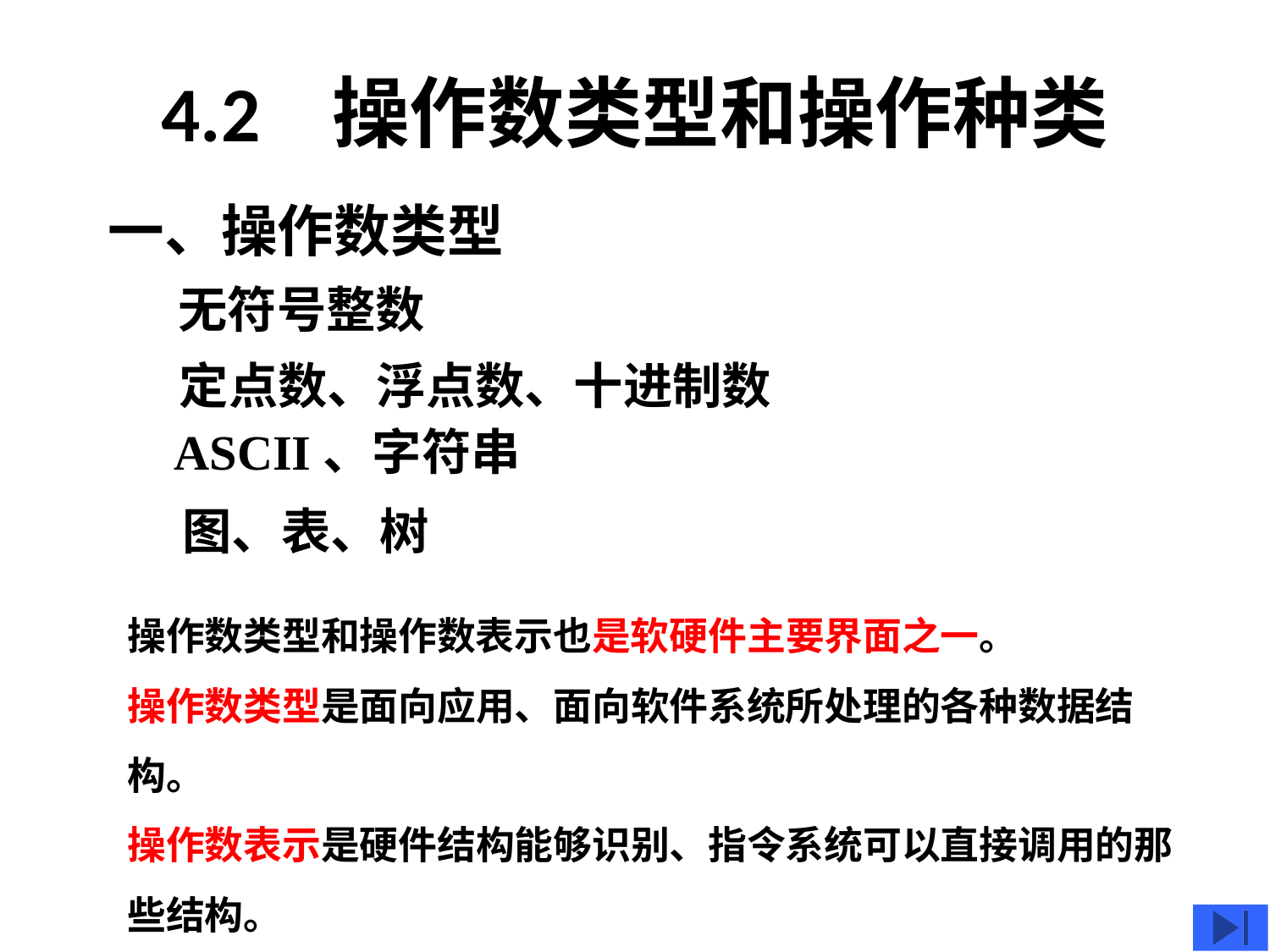

# 4.2   操作数类型和操作种类
一、操作数类型
无符号整数
定点数、浮点数、十进制数
ASCII、字符串
图、表、树
操作数类型和操作数表示也是软硬件主要界面之一。
操作数类型是面向应用、面向软件系统所处理的各种数据结构。
操作数表示是硬件结构能够识别、指令系统可以直接调用的那些结构。